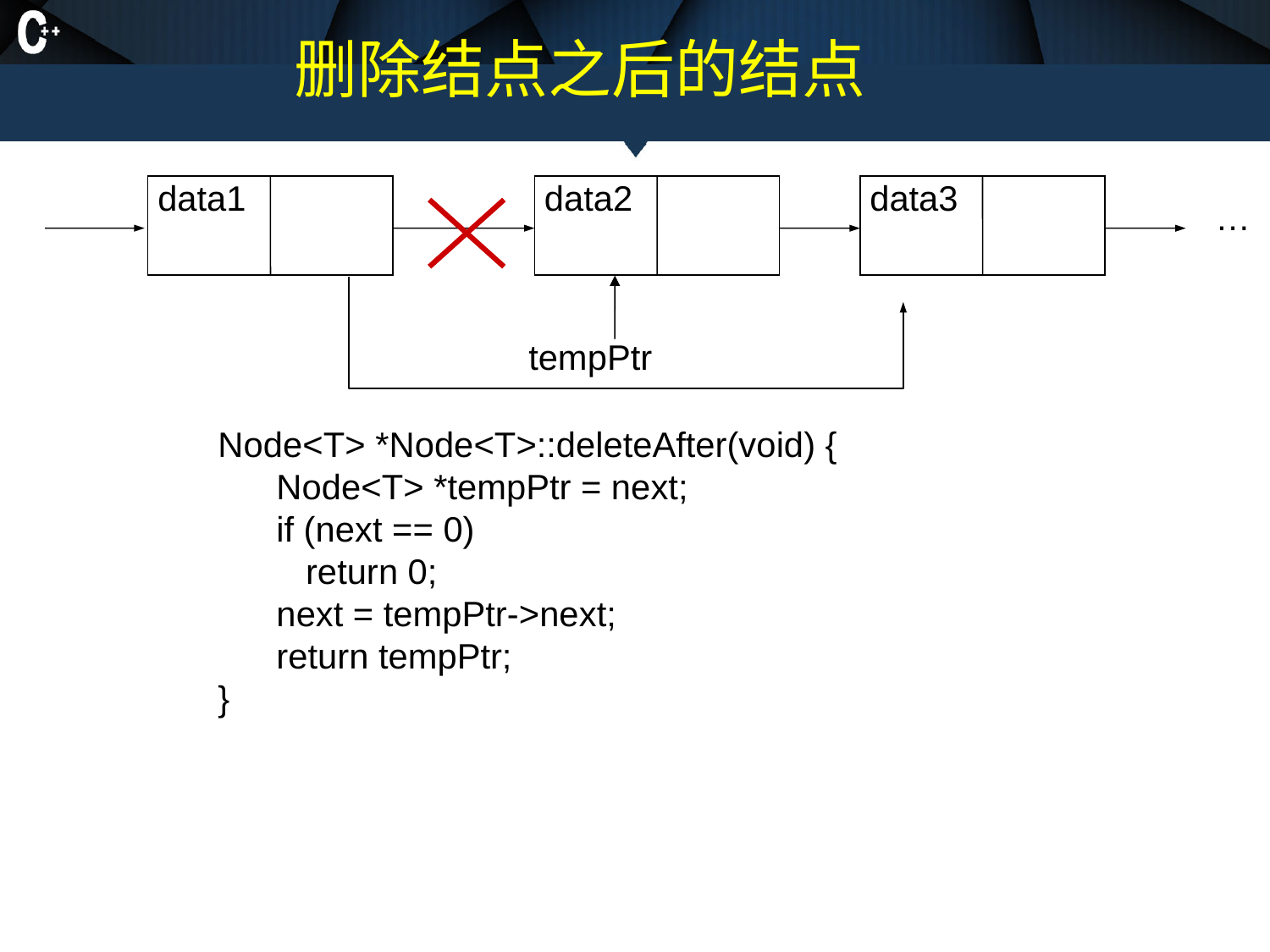

# 删除结点之后的结点
 data1

 data2

 data3

…

tempPtr
Node<T> *Node<T>::deleteAfter(void) {
      Node<T> *tempPtr = next;
      if (next == 0)
         return 0;
      next = tempPtr->next;
      return tempPtr;
}